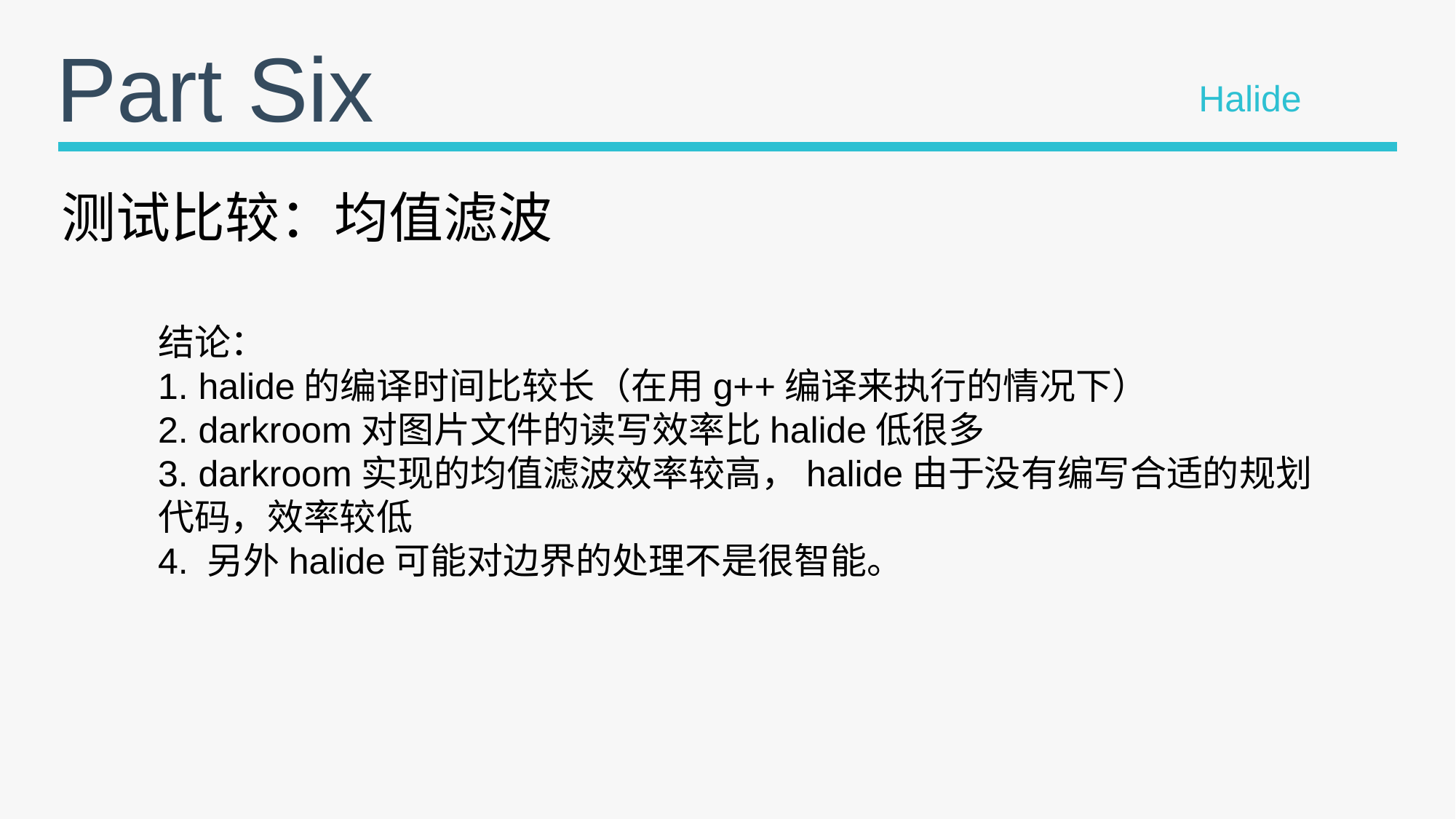

Part Six
Halide
测试比较：均值滤波
结论：
1. halide的编译时间比较长（在用g++编译来执行的情况下）
2. darkroom对图片文件的读写效率比halide低很多
3. darkroom实现的均值滤波效率较高，halide由于没有编写合适的规划代码，效率较低
4. 另外halide可能对边界的处理不是很智能。